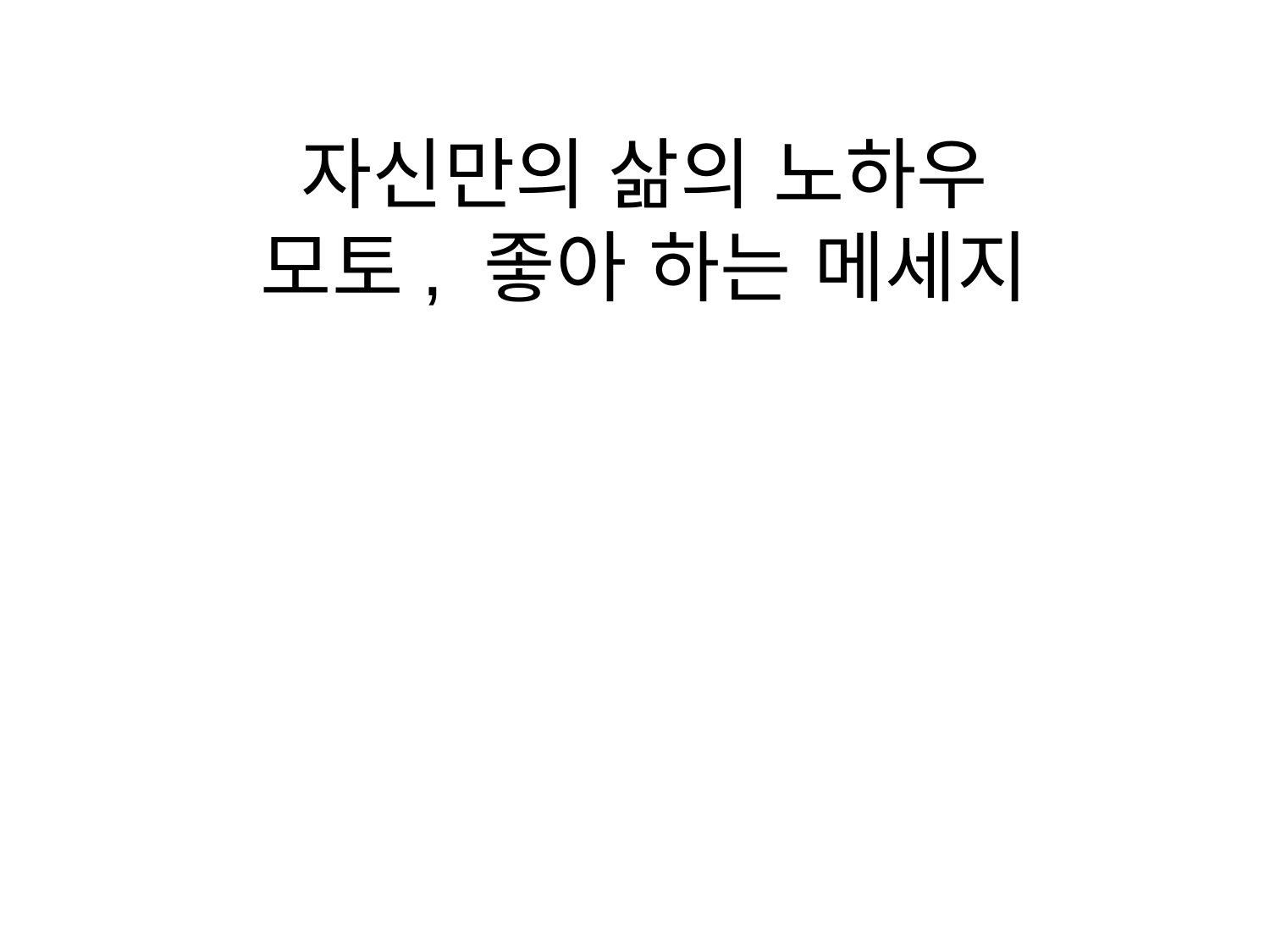

# 자신만의 삶의 노하우 모토, 좋아 하는 메세지